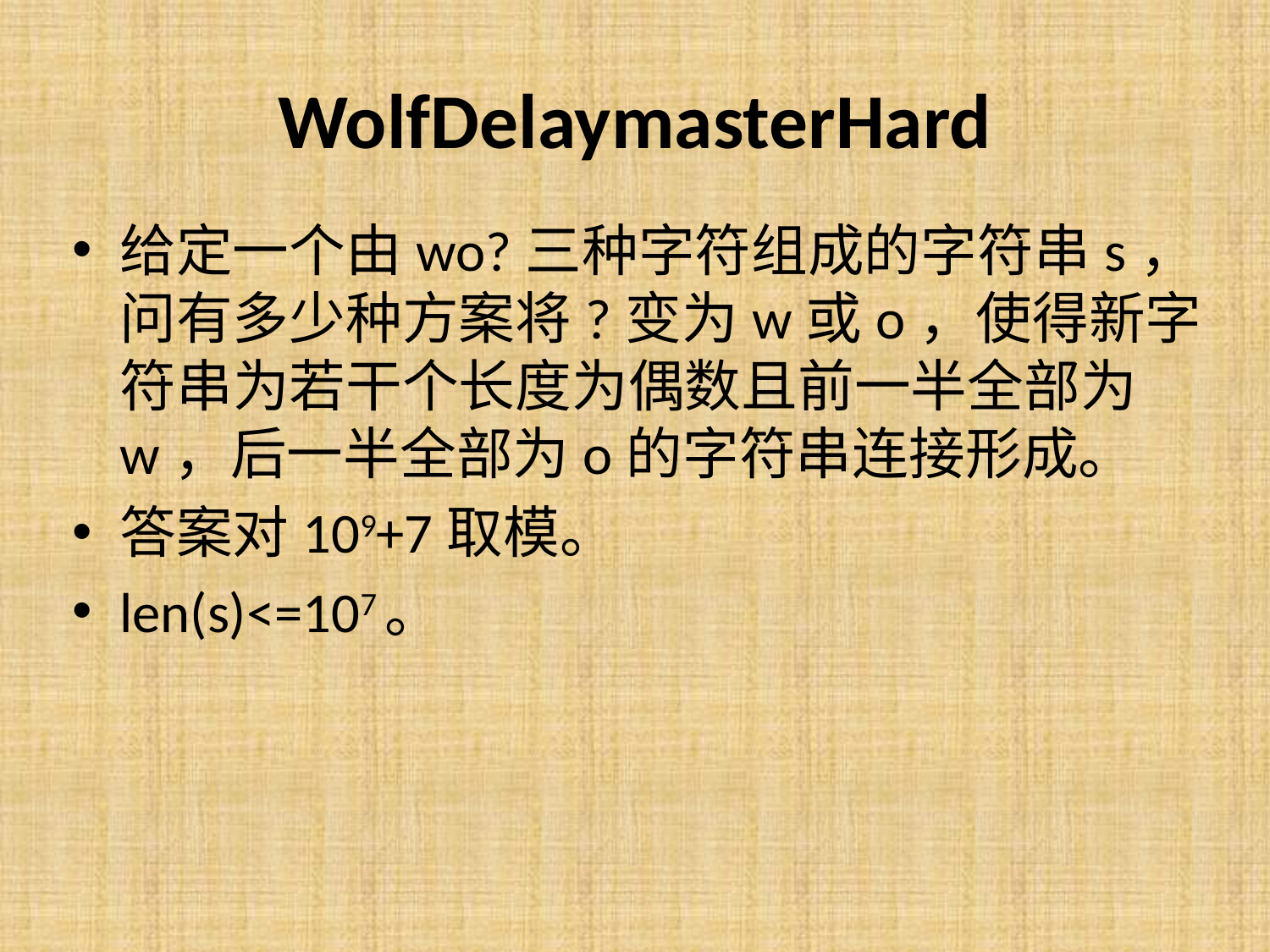

# WolfDelaymasterHard
给定一个由wo?三种字符组成的字符串s，问有多少种方案将?变为w或o，使得新字符串为若干个长度为偶数且前一半全部为w，后一半全部为o的字符串连接形成。
答案对109+7取模。
len(s)<=107。